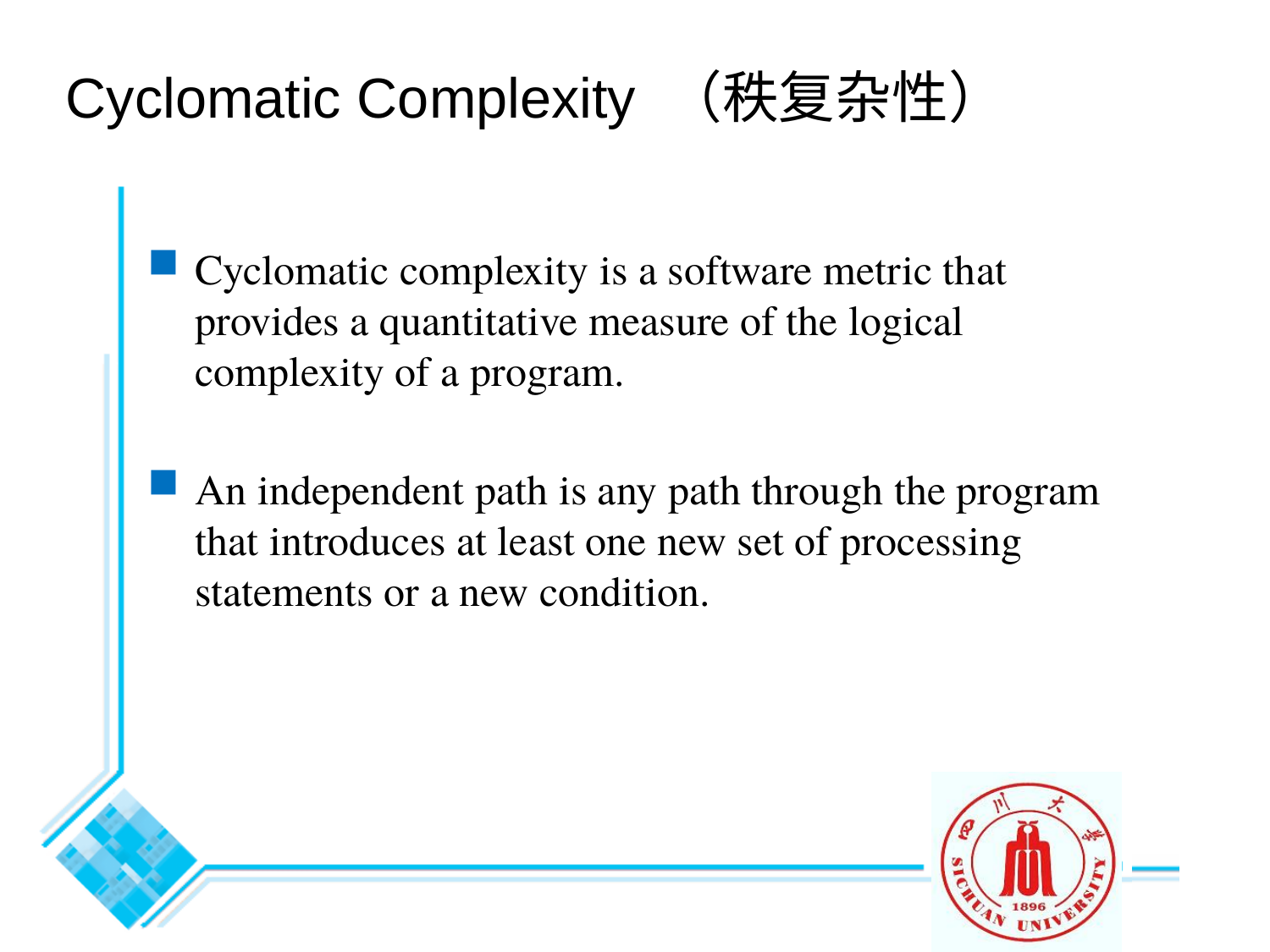

# Cyclomatic Complexity （秩复杂性）
Cyclomatic complexity is a software metric that provides a quantitative measure of the logical complexity of a program.

An independent path is any path through the program that introduces at least one new set of processing statements or a new condition.